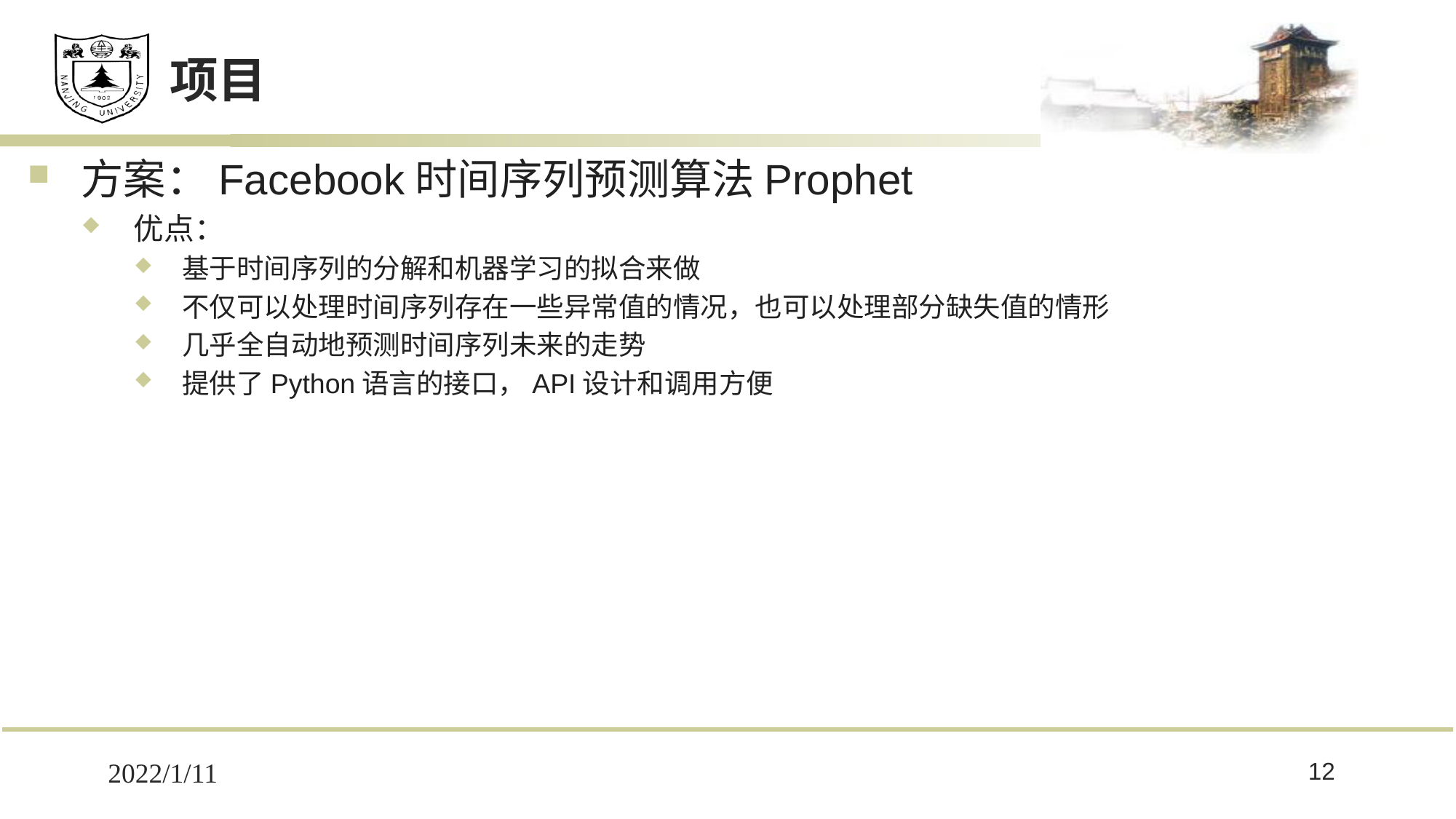

# 项目
方案：Facebook时间序列预测算法Prophet
优点：
基于时间序列的分解和机器学习的拟合来做
不仅可以处理时间序列存在一些异常值的情况，也可以处理部分缺失值的情形
几乎全自动地预测时间序列未来的走势
提供了Python语言的接口，API设计和调用方便

2022/1/11
12